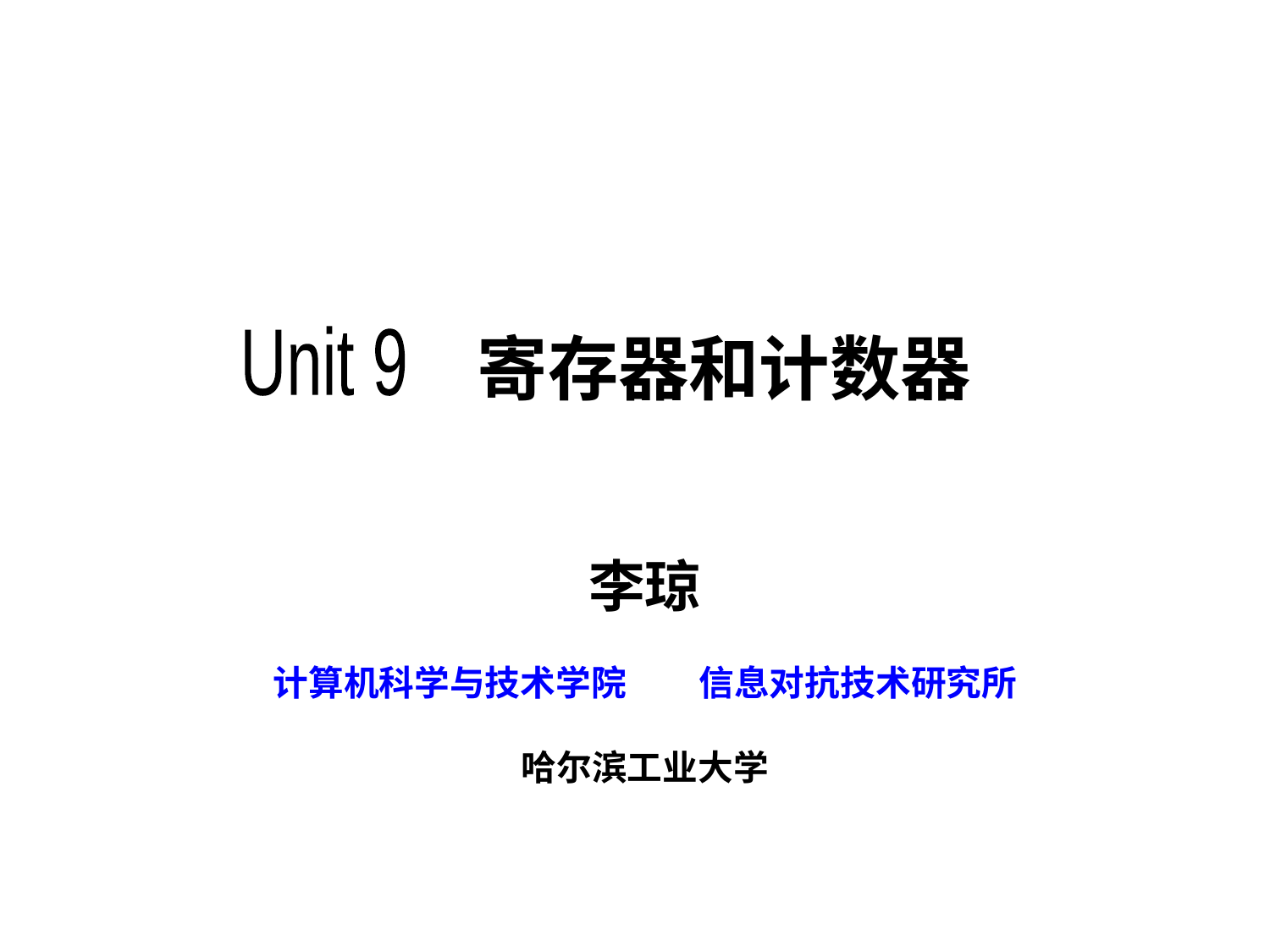

寄存器和计数器
Unit 9
李琼

计算机科学与技术学院         信息对抗技术研究所

哈尔滨工业大学